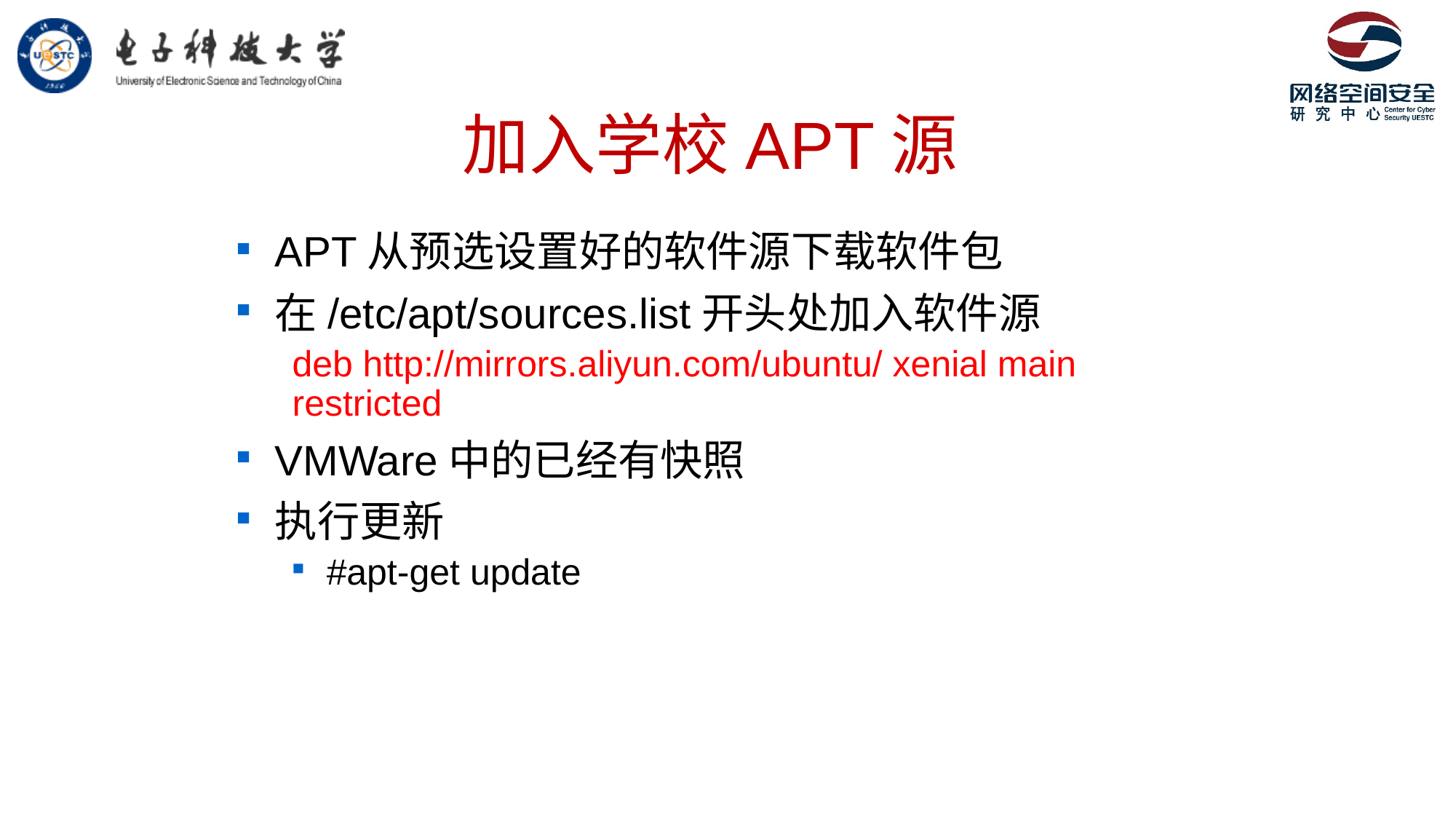

# 加入学校APT源
APT从预选设置好的软件源下载软件包
在/etc/apt/sources.list开头处加入软件源
deb http://mirrors.aliyun.com/ubuntu/ xenial main restricted
VMWare中的已经有快照
执行更新
#apt-get update